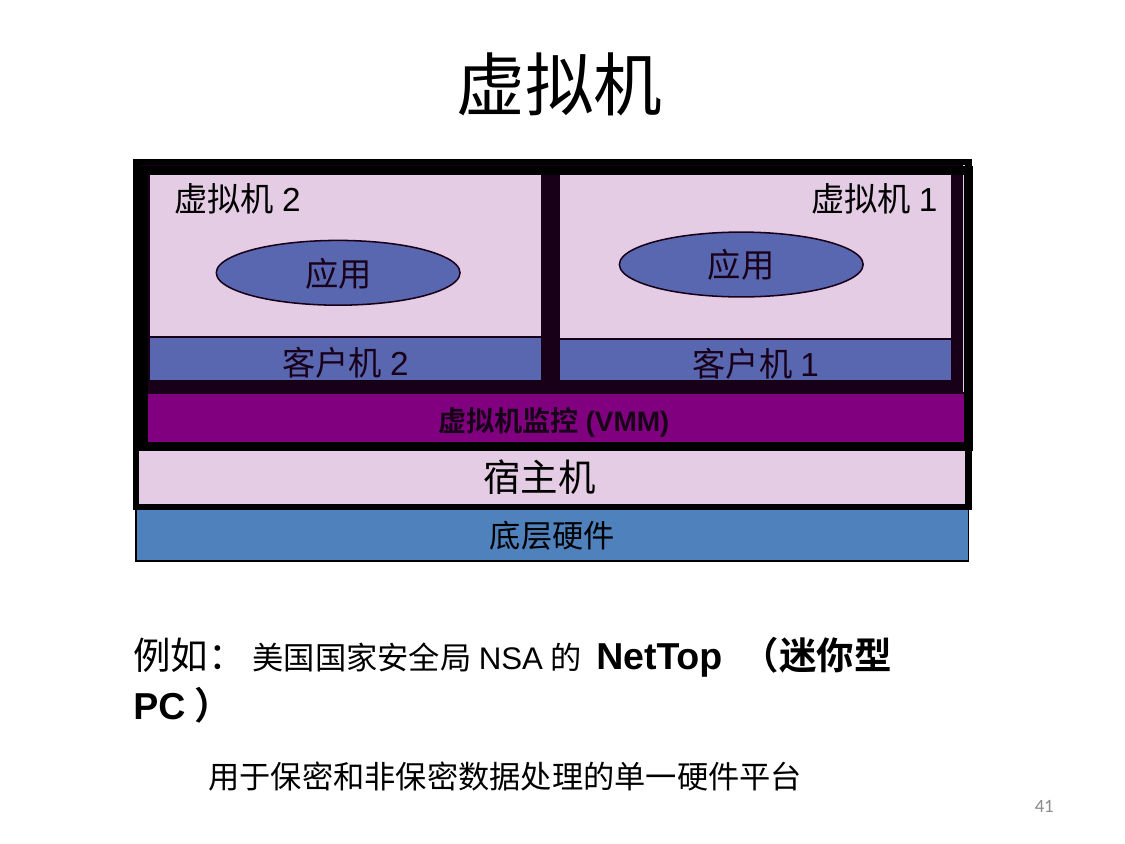

# 虚拟机

应用
客户机2

应用
客户机1

虚拟机2
虚拟机1
虚拟机监控(VMM)
宿主机
底层硬件
例如： 美国国家安全局NSA的 NetTop （迷你型PC）
用于保密和非保密数据处理的单一硬件平台
41